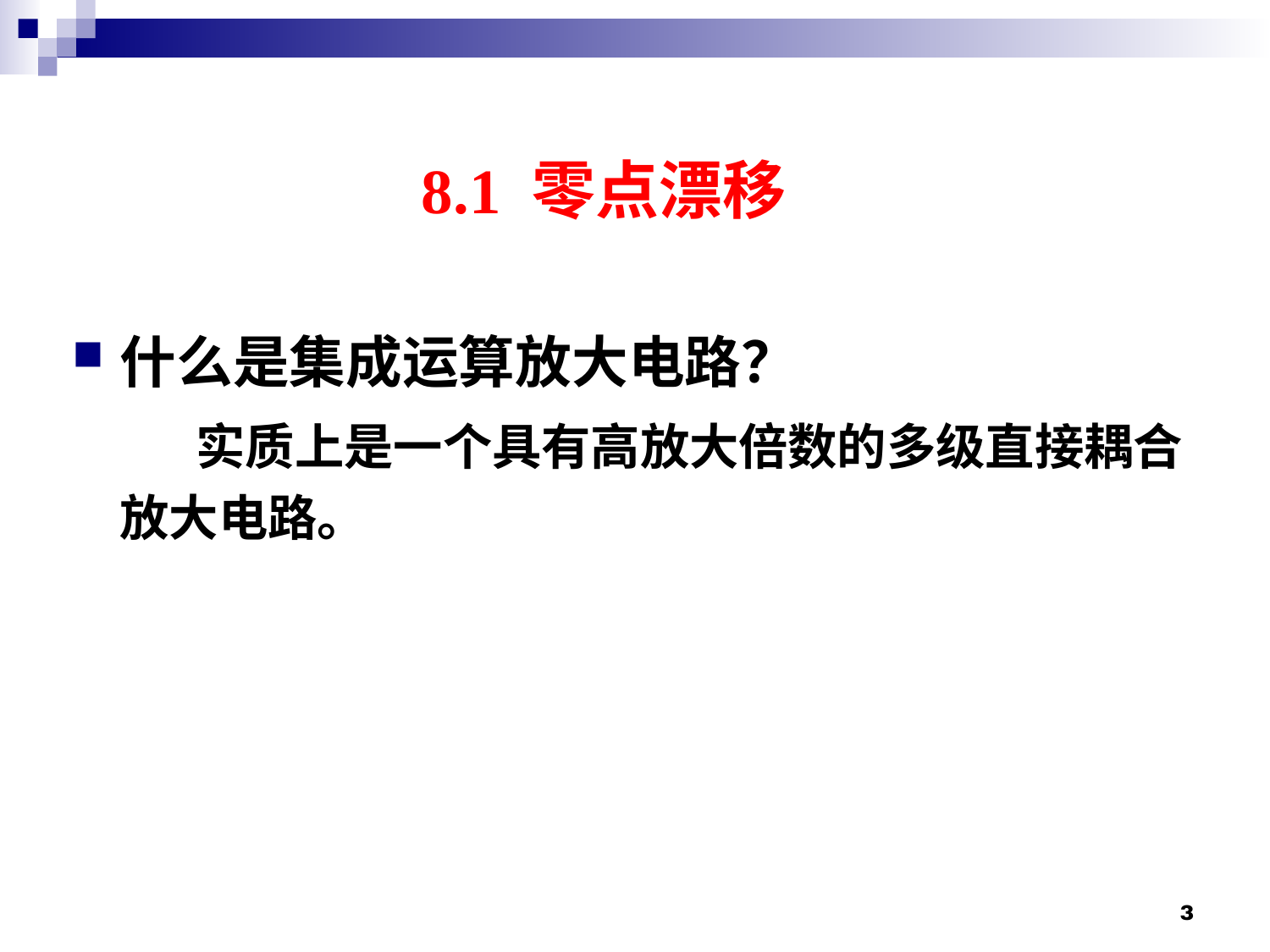

8.1 零点漂移

什么是集成运算放大电路？
          实质上是一个具有高放大倍数的多级直接耦合放大电路。
3